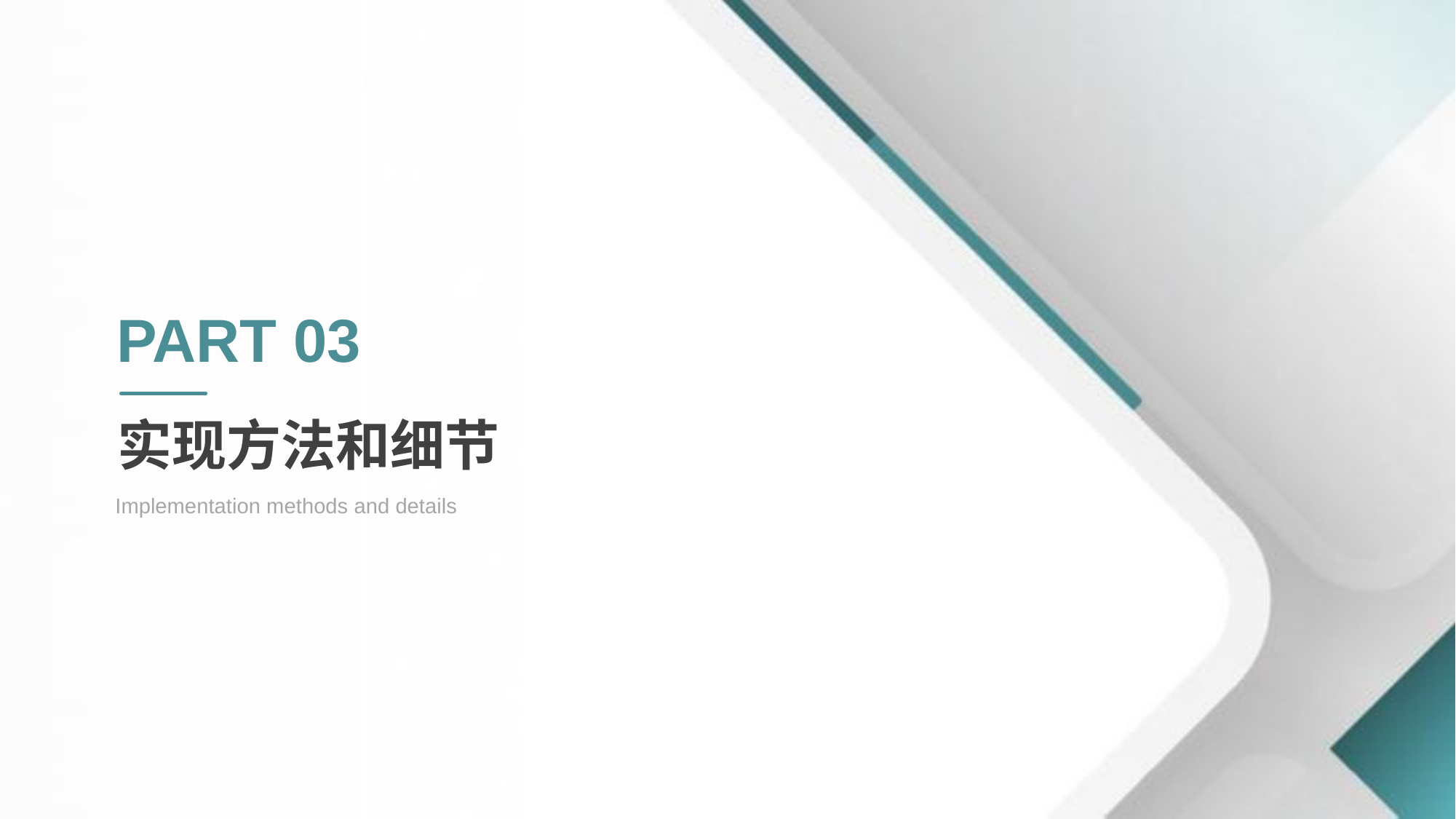

PART 03
实现方法和细节
Implementation methods and details